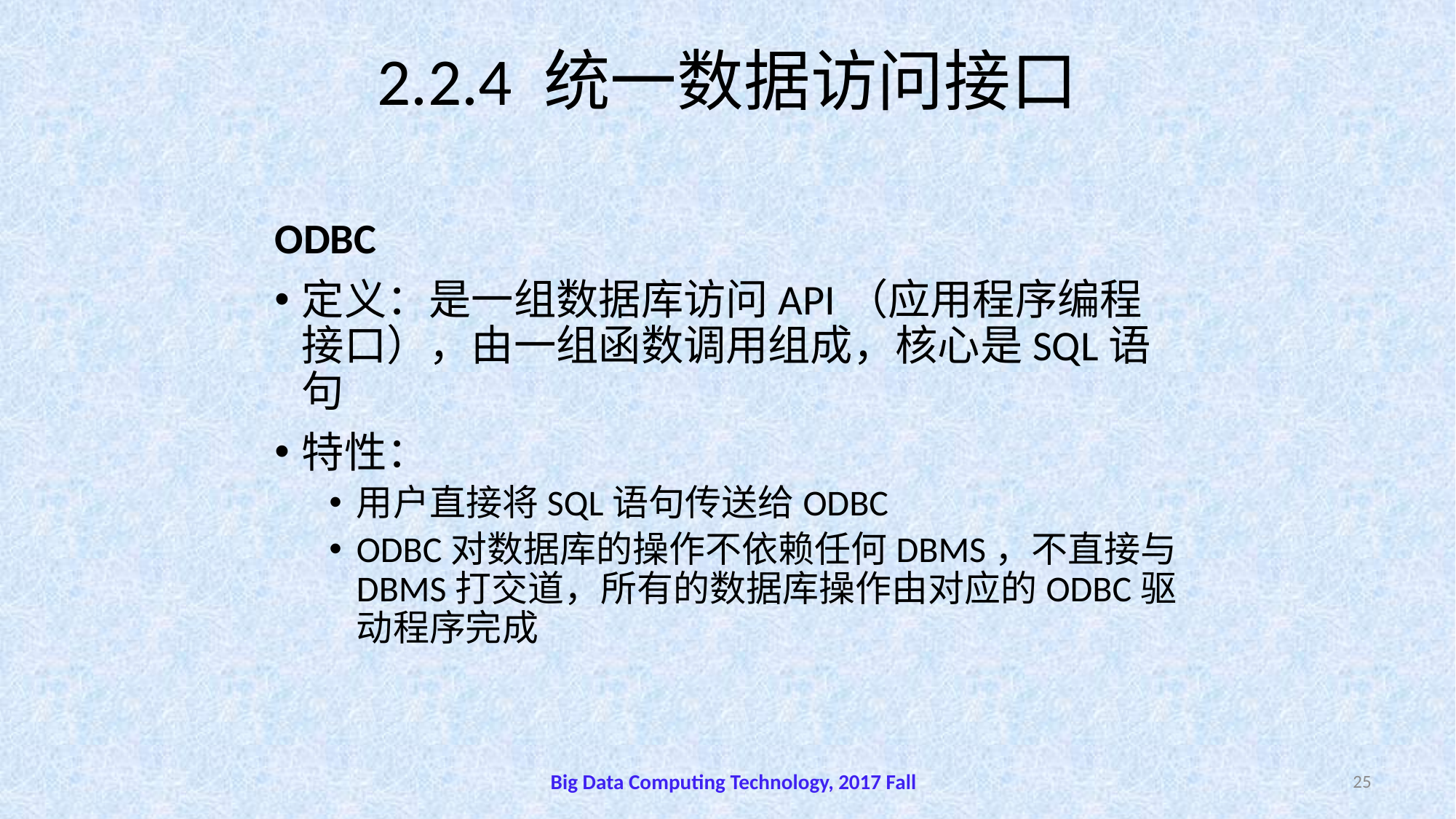

# 2.2.4 统一数据访问接口
ODBC
定义：是一组数据库访问API（应用程序编程接口），由一组函数调用组成，核心是SQL语句
特性：
用户直接将SQL语句传送给ODBC
ODBC对数据库的操作不依赖任何DBMS，不直接与DBMS打交道，所有的数据库操作由对应的ODBC驱动程序完成
Big Data Computing Technology, 2017 Fall
25